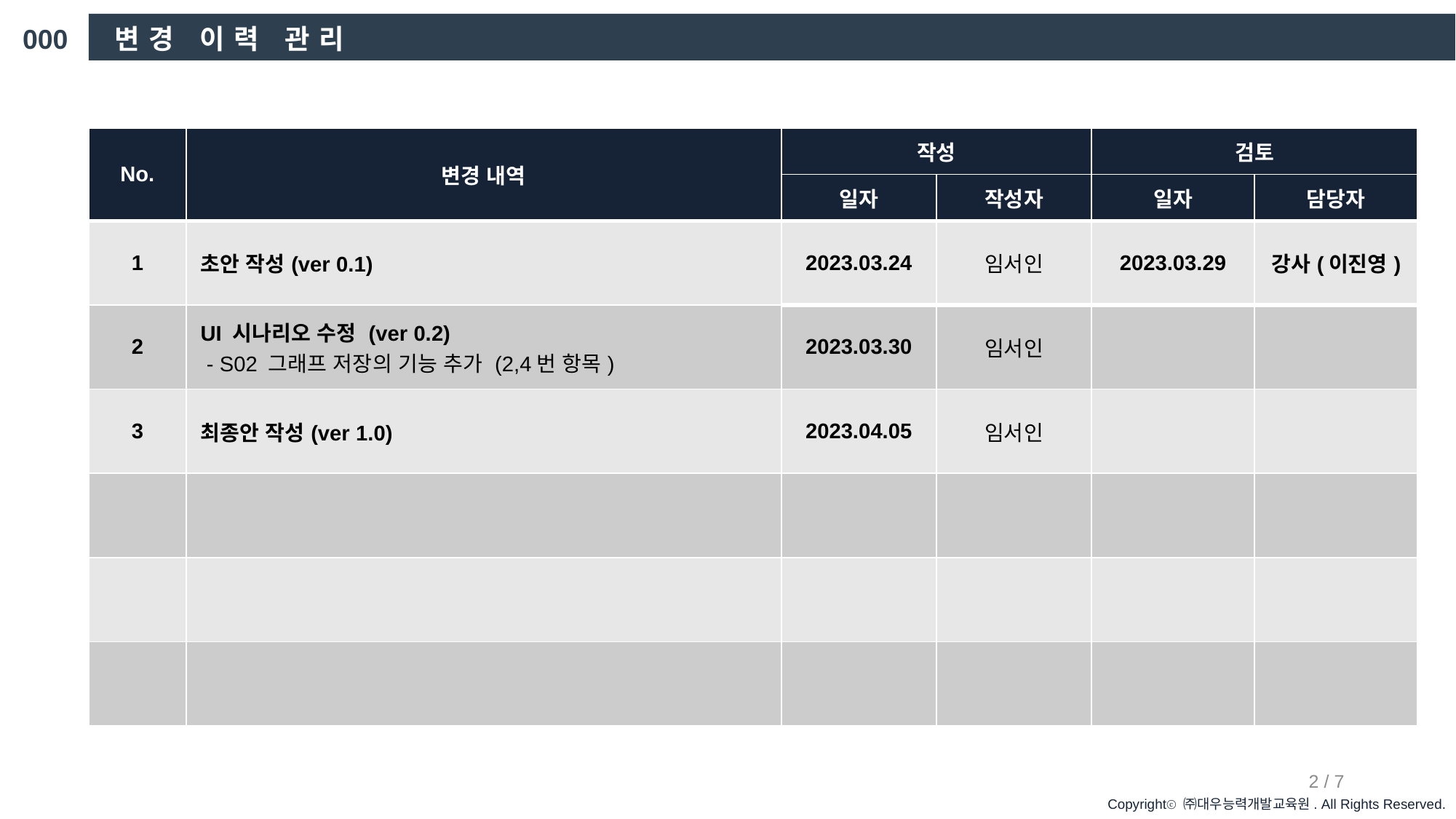

000
변경 이력 관리
| No. | 변경 내역 | 작성 |  | 검토 |  |
| --- | --- | --- | --- | --- | --- |
|  |  | 일자 | 작성자 | 일자 | 담당자 |
| 1 | 초안 작성(ver 0.1) | 2023.03.24 | 임서인 | 2023.03.29 | 강사(이진영) |
| 2 | UI 시나리오 수정 (ver 0.2) - S02 그래프 저장의 기능 추가 (2,4번 항목) | 2023.03.30 | 임서인 |  |  |
| 3 | 최종안 작성(ver 1.0) | 2023.04.05 | 임서인 |  |  |
|  |  |  |  |  |  |
|  |  |  |  |  |  |
|  |  |  |  |  |  |
2 / 7